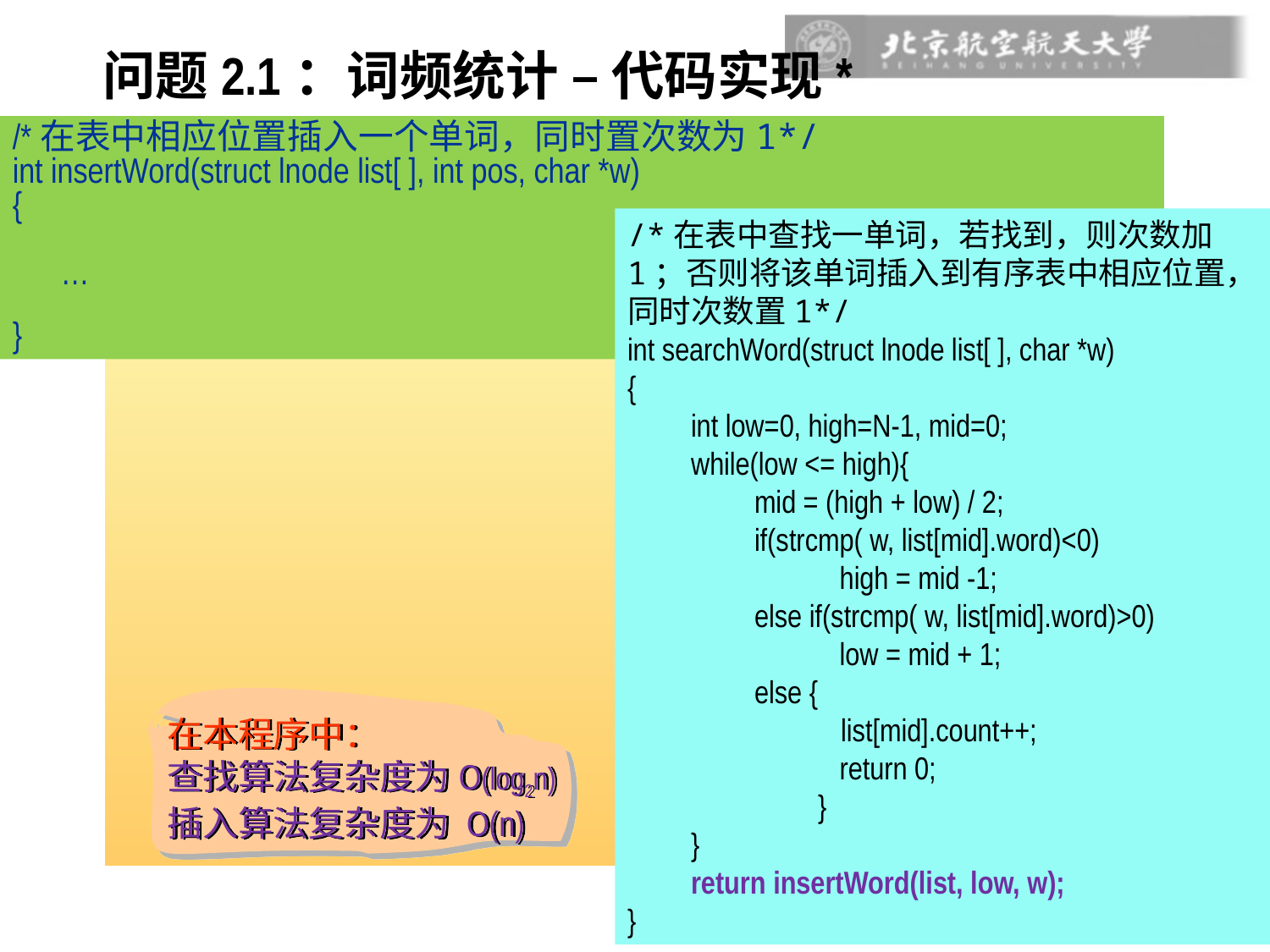

# 问题2.1：词频统计 – 代码实现*
/*在表中相应位置插入一个单词，同时置次数为1*/
int insertWord(struct lnode list[ ], int pos, char *w)
{

      …

}
/*在表中查找一单词，若找到，则次数加1；否则将该单词插入到有序表中相应位置，同时次数置1*/
int searchWord(struct lnode list[ ], char *w)
{
int low=0, high=N-1, mid=0;
while(low <= high){
mid = (high + low) / 2;
if(strcmp( w, list[mid].word)<0)
   high = mid -1;
else if(strcmp( w, list[mid].word)>0)
   low = mid + 1;
else {
            list[mid].count++;
   return 0;
	}
}
return insertWord(list, low, w);
}

在本程序中：
查找算法复杂度为O(log2n)
插入算法复杂度为 O(n)
45